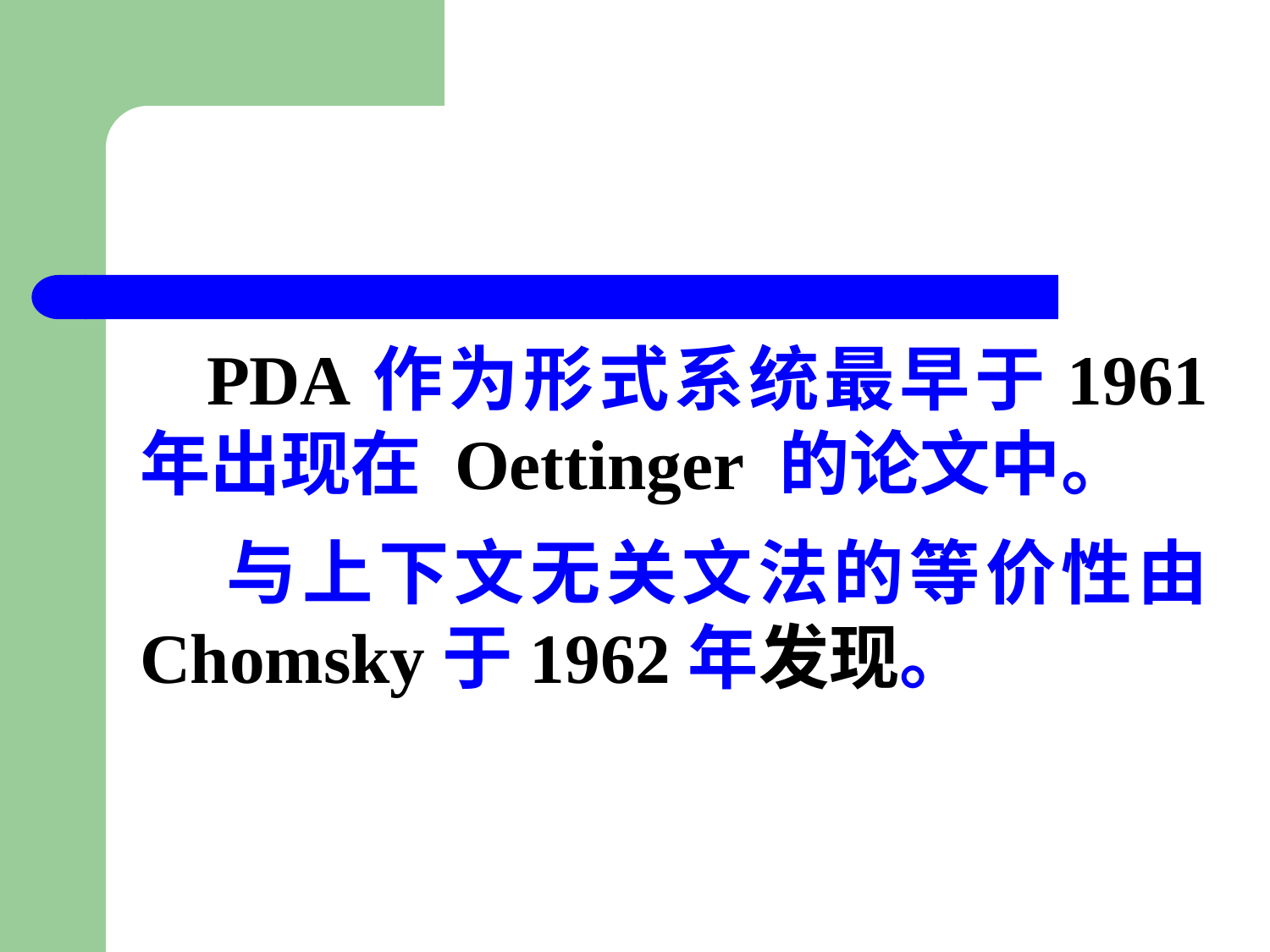

#
   PDA作为形式系统最早于1961年出现在 Oettinger 的论文中。
   与上下文无关文法的等价性由Chomsky于1962年发现。